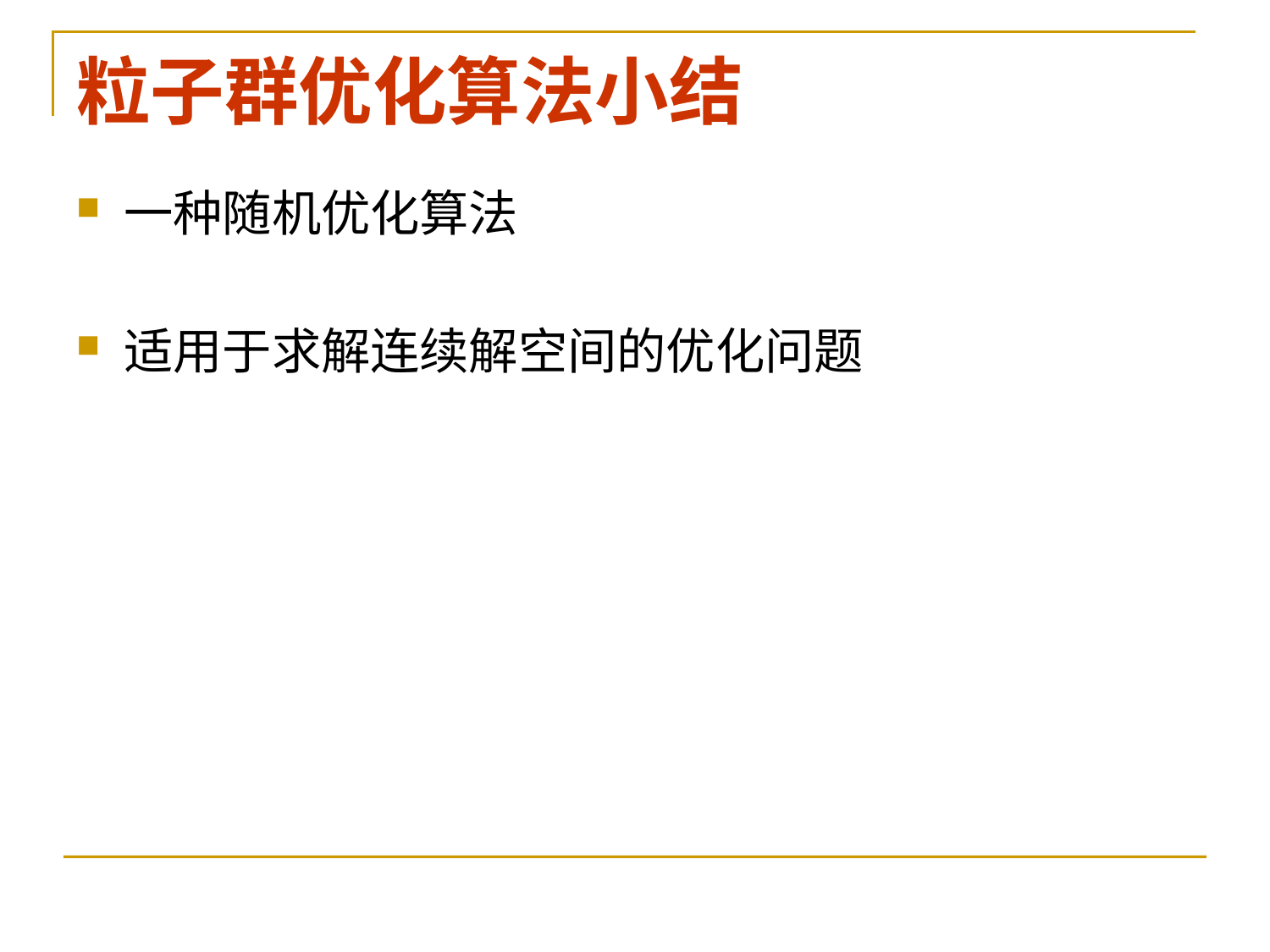

# 粒子群优化算法小结
一种随机优化算法

适用于求解连续解空间的优化问题